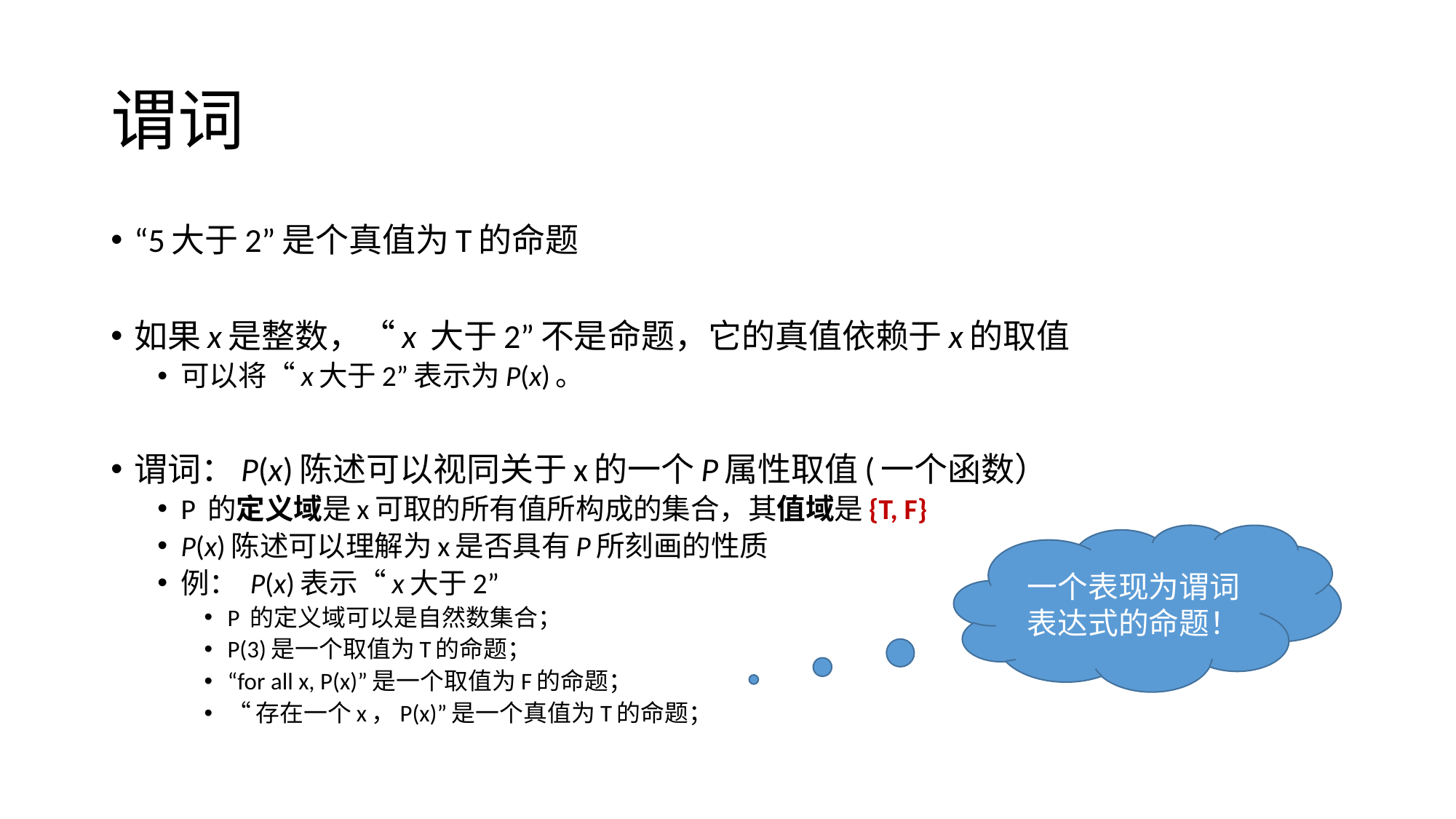

# 谓词
“5大于2”是个真值为T的命题

如果x是整数，“x 大于2”不是命题，它的真值依赖于x的取值
可以将“x大于2”表示为P(x)。

谓词：P(x)陈述可以视同关于x的一个P属性取值(一个函数）
P 的定义域是x可取的所有值所构成的集合，其值域是{T, F}
P(x)陈述可以理解为x是否具有P所刻画的性质
例： P(x)表示“x大于2”
P 的定义域可以是自然数集合；
P(3)是一个取值为T的命题；
“for all x, P(x)”是一个取值为F的命题；
“存在一个x，P(x)”是一个真值为T的命题；

一个表现为谓词表达式的命题！